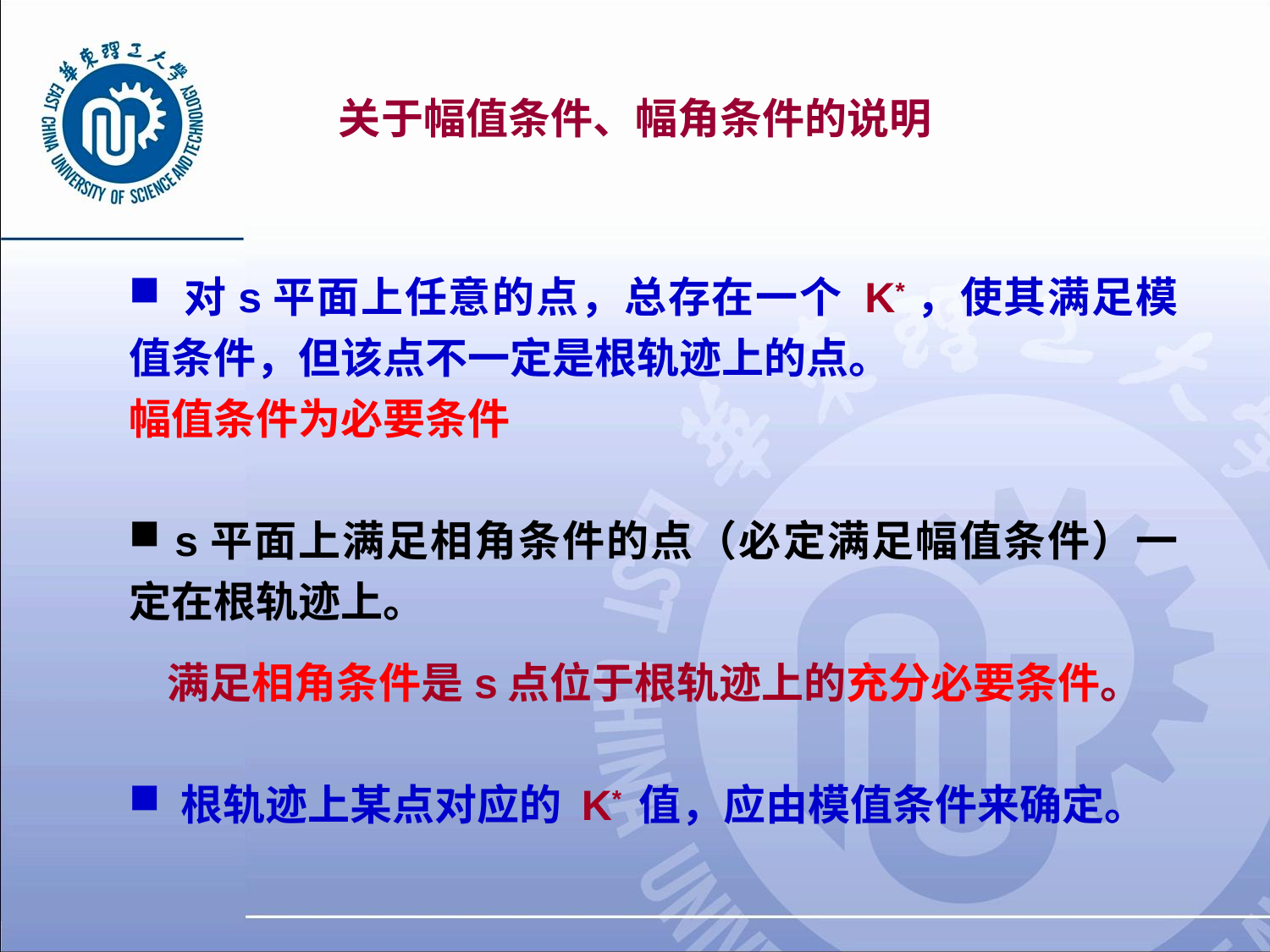

# 关于幅值条件、幅角条件的说明
 对s平面上任意的点，总存在一个 K*，使其满足模值条件，但该点不一定是根轨迹上的点。
幅值条件为必要条件

 s平面上满足相角条件的点（必定满足幅值条件）一定在根轨迹上。
   满足相角条件是s点位于根轨迹上的充分必要条件。

 根轨迹上某点对应的 K* 值，应由模值条件来确定。